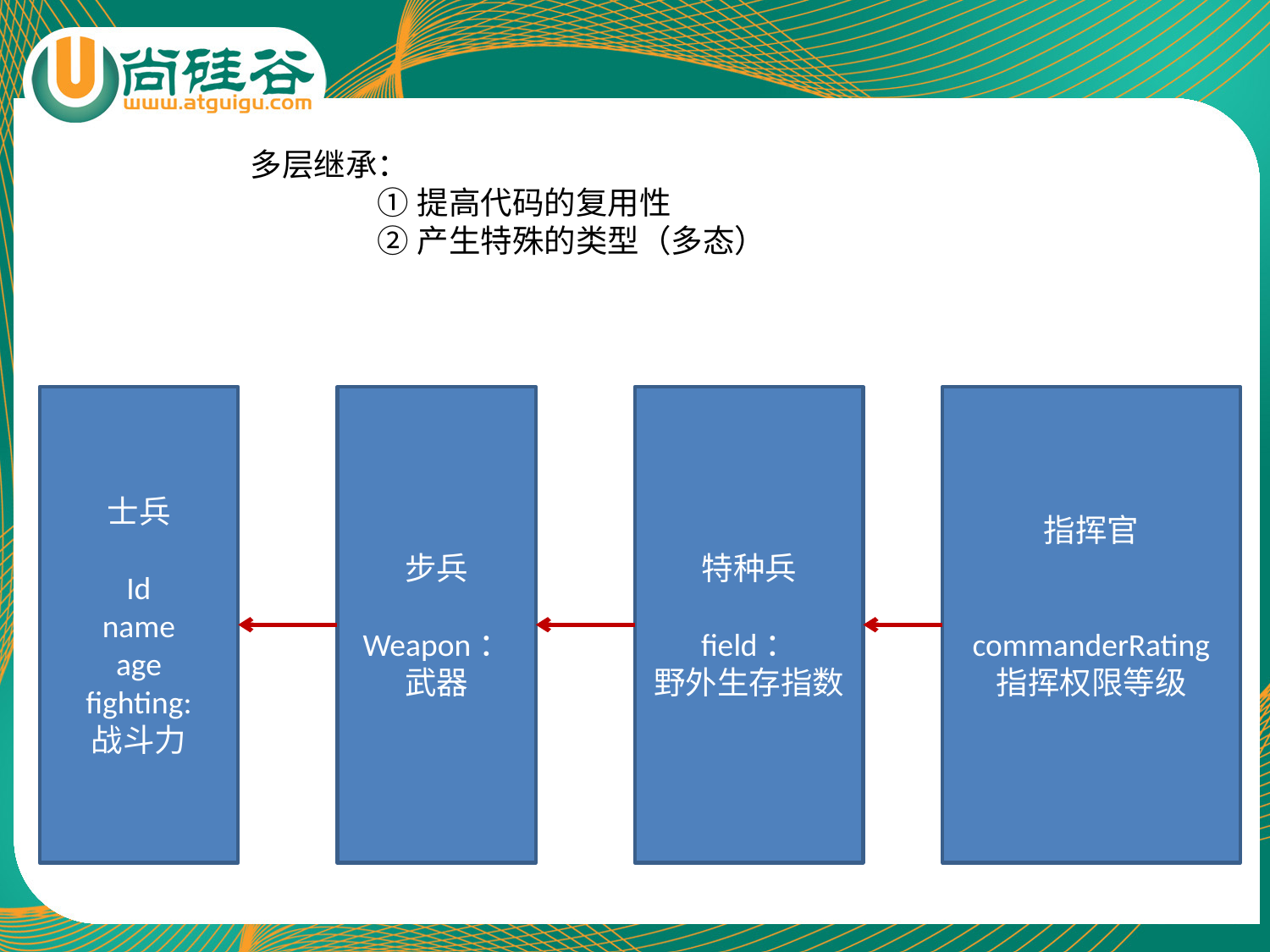

多层继承：
	①提高代码的复用性
	②产生特殊的类型（多态）
士兵

Id
name
age
fighting:
战斗力
步兵

Weapon：
武器
特种兵

field：
野外生存指数
指挥官

commanderRating
指挥权限等级